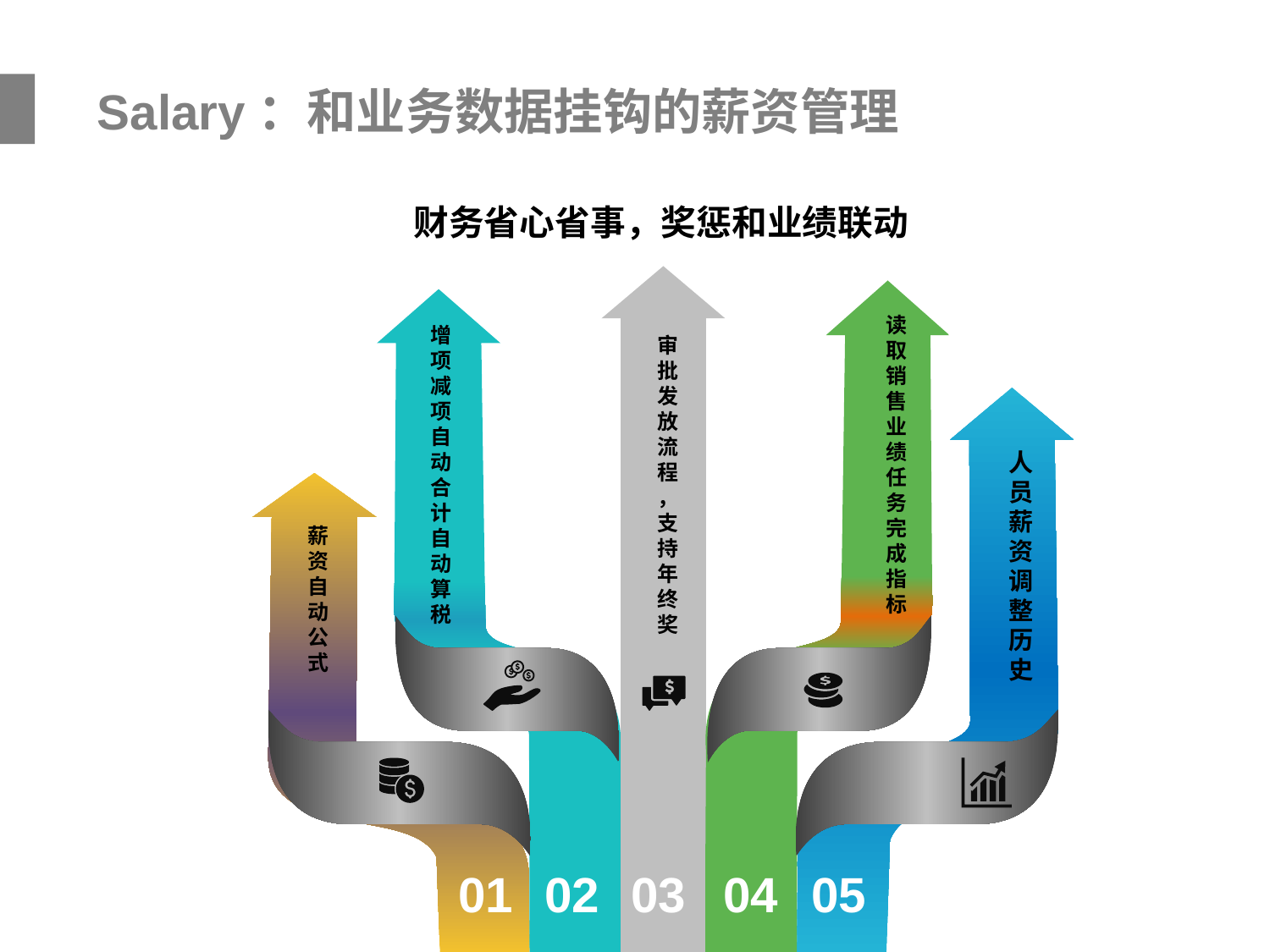

Salary：和业务数据挂钩的薪资管理
财务省心省事，奖惩和业绩联动

读取销售业绩任务完成指标
增项减项自动合计自动算税

审批发放流程，支持年终奖
人员薪资调整历史
薪资自动公式

01
02
03
04
05